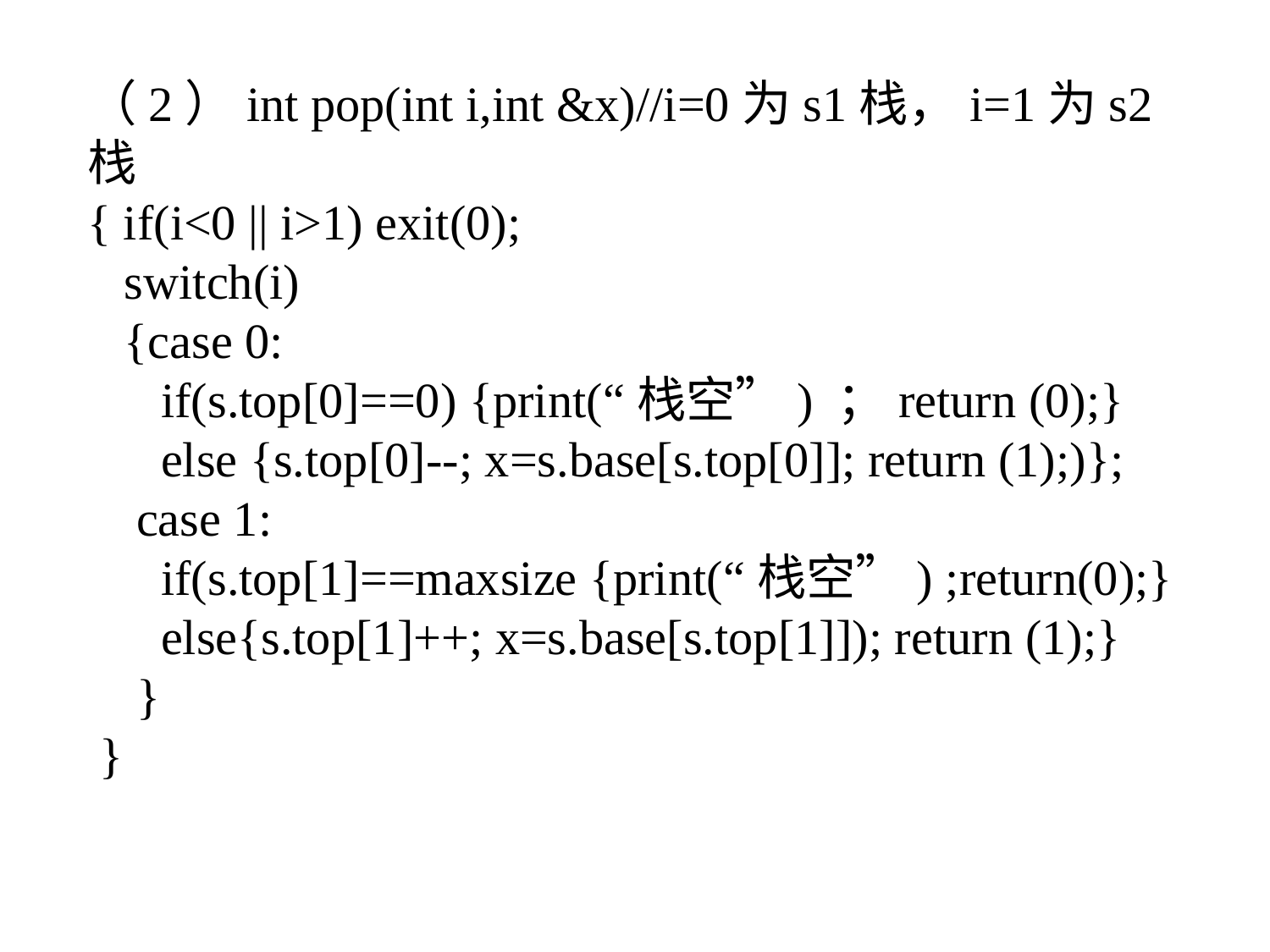

（2）int pop(int i,int &x)//i=0为s1栈，i=1为s2栈
{ if(i<0 || i>1) exit(0);
   switch(i)
   {case 0:
      if(s.top[0]==0) {print(“栈空”) ；return (0);}
      else {s.top[0]--; x=s.base[s.top[0]]; return (1);)};
    case 1:
      if(s.top[1]==maxsize {print(“栈空”) ;return(0);}
      else{s.top[1]++; x=s.base[s.top[1]]); return (1);}
    }
 }